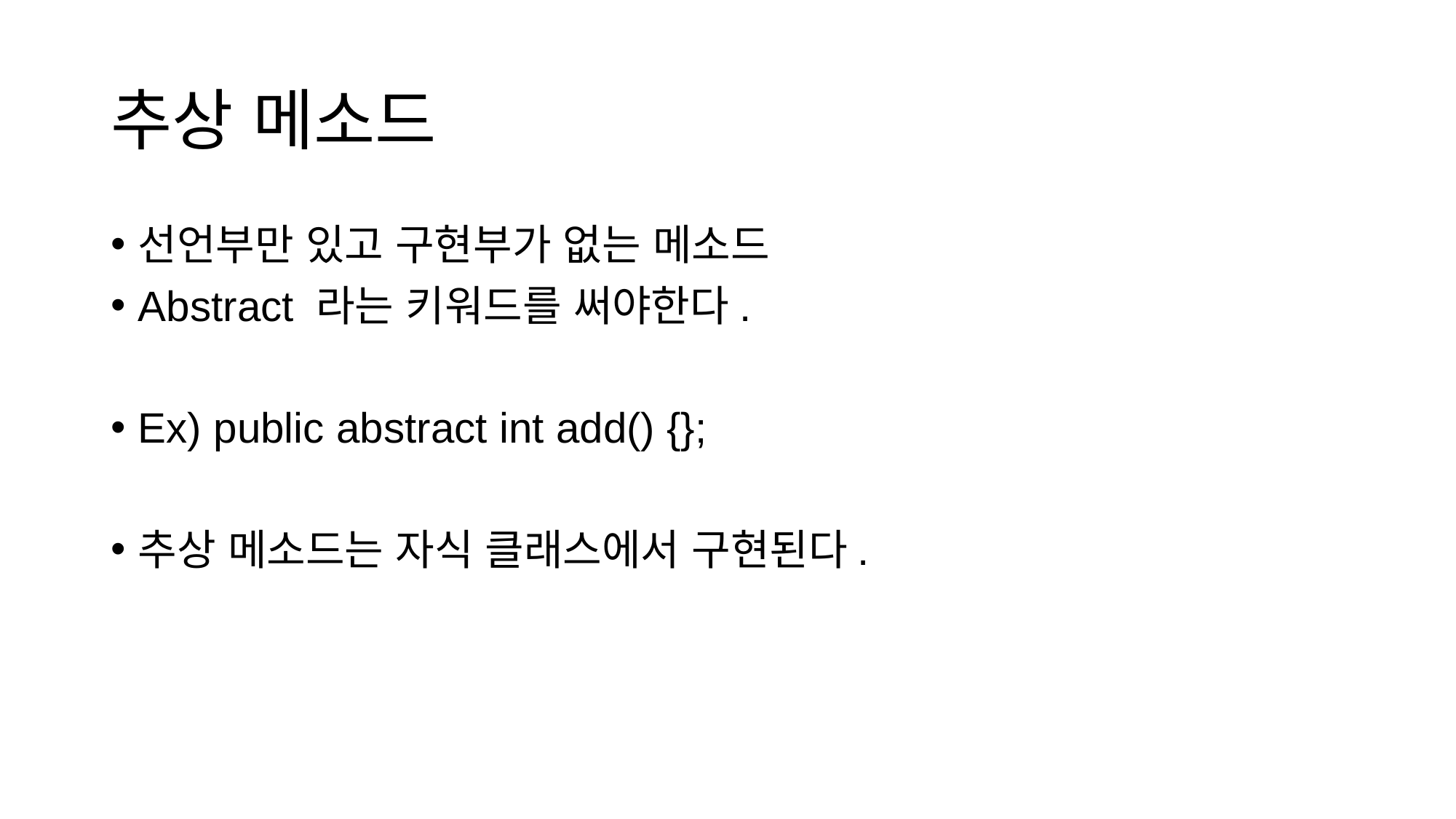

# 추상 메소드
선언부만 있고 구현부가 없는 메소드
Abstract 라는 키워드를 써야한다.

Ex) public abstract int add() {};

추상 메소드는 자식 클래스에서 구현된다.